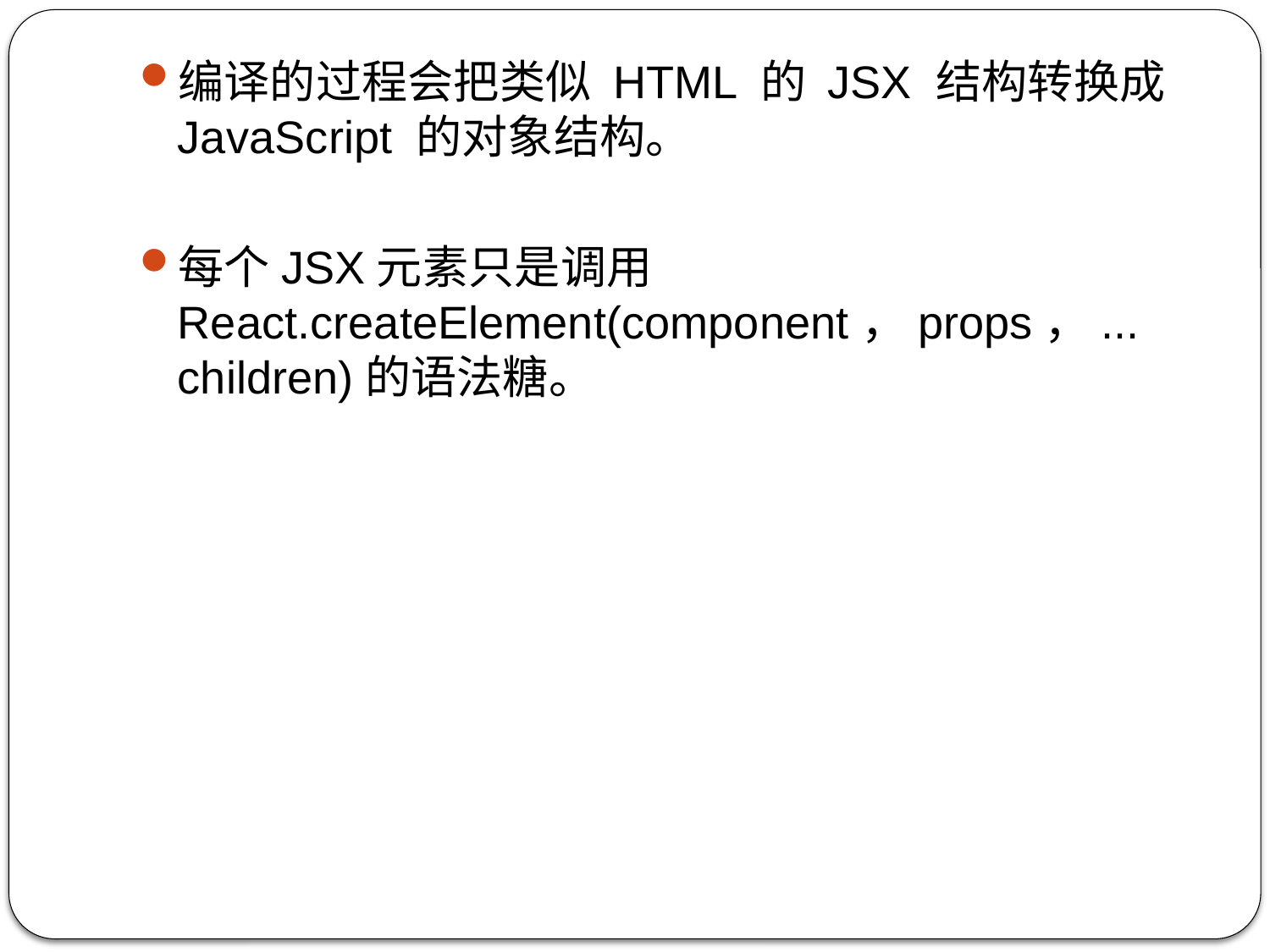

编译的过程会把类似 HTML 的 JSX 结构转换成 JavaScript 的对象结构。

每个JSX元素只是调用React.createElement(component，props，... children)的语法糖。